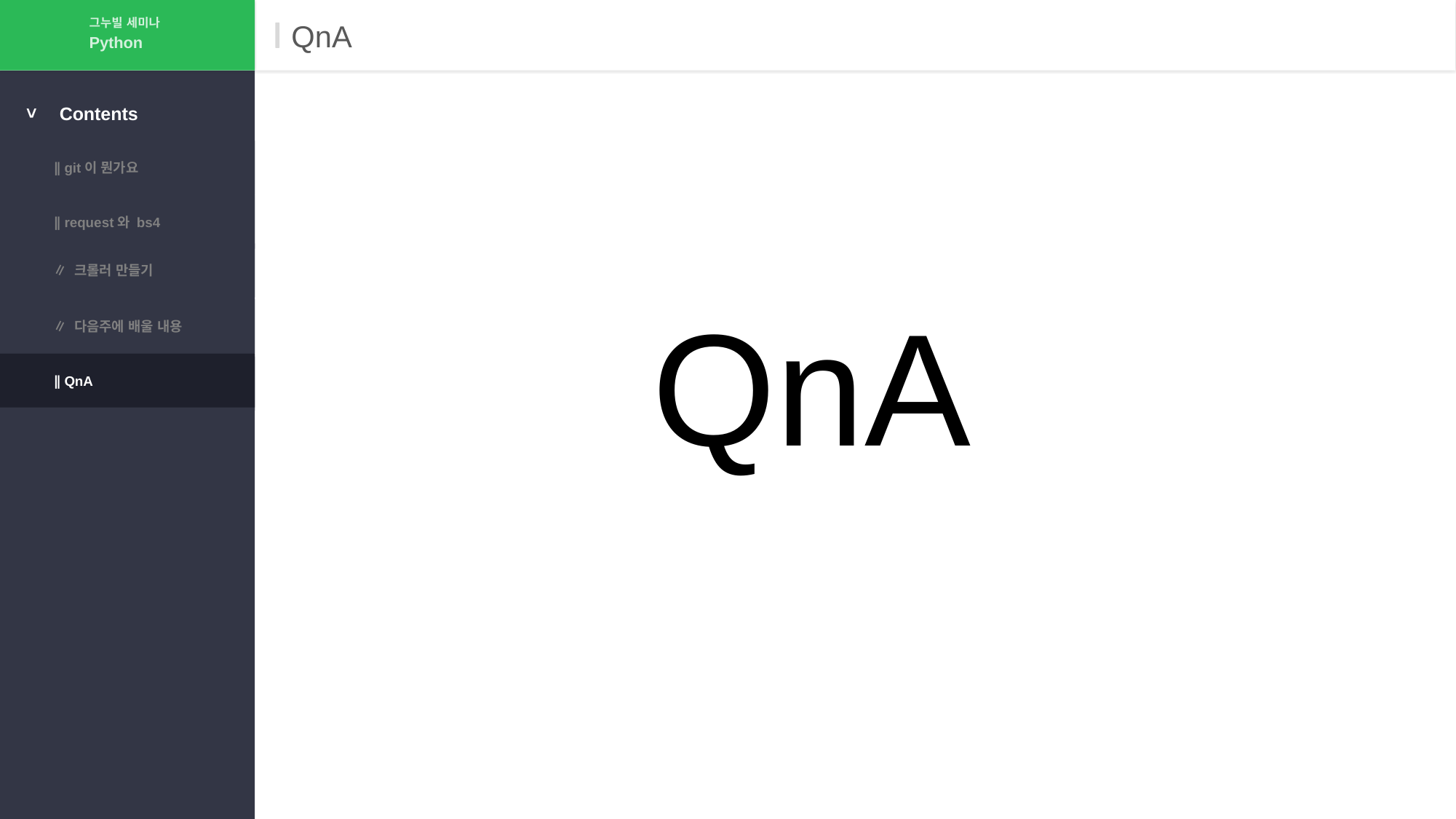

그누빌 세미나
# QnA
Python
>
Contents
∥ git이 뭔가요
∥ request와 bs4
∥ 크롤러 만들기
QnA
∥ 다음주에 배울 내용
∥ QnA
∥ Q&A